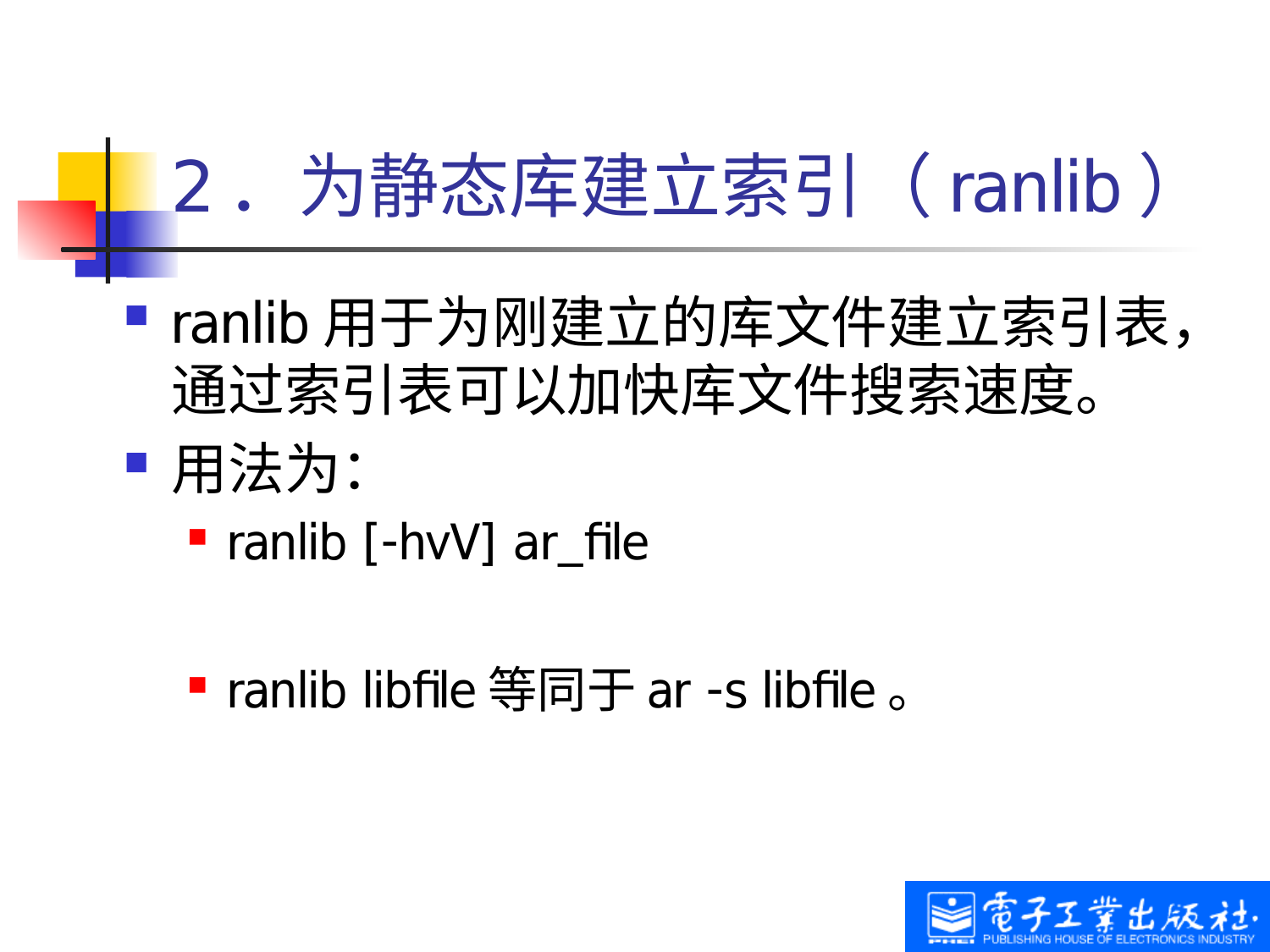

# 2．为静态库建立索引（ranlib）
ranlib用于为刚建立的库文件建立索引表，通过索引表可以加快库文件搜索速度。
用法为：
ranlib [-hvV] ar_file

ranlib libfile等同于ar -s libfile。